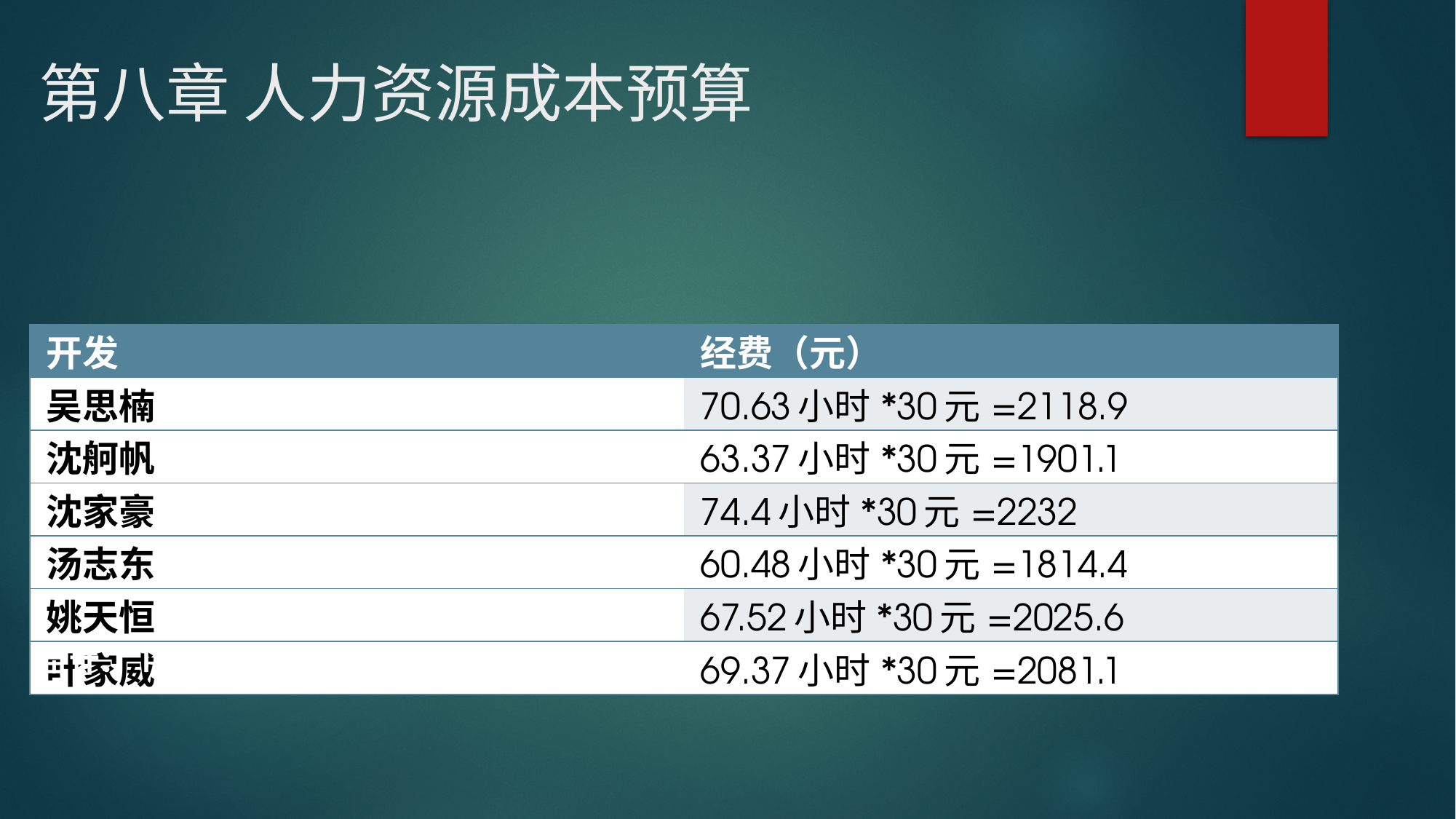

# 第八章 人力资源成本预算
| 开发 | 经费（元） |
| --- | --- |
| 吴思楠 | 70.63小时\*30元=2118.9 |
| 沈舸帆 | 63.37小时\*30元=1901.1 |
| 沈家豪 | 74.4小时\*30元=2232 |
| 汤志东 | 60.48小时\*30元=1814.4 |
| 姚天恒 | 67.52小时\*30元=2025.6 |
| 叶家威 | 69.37小时\*30元=2081.1 |
合计：12173.1元人民币